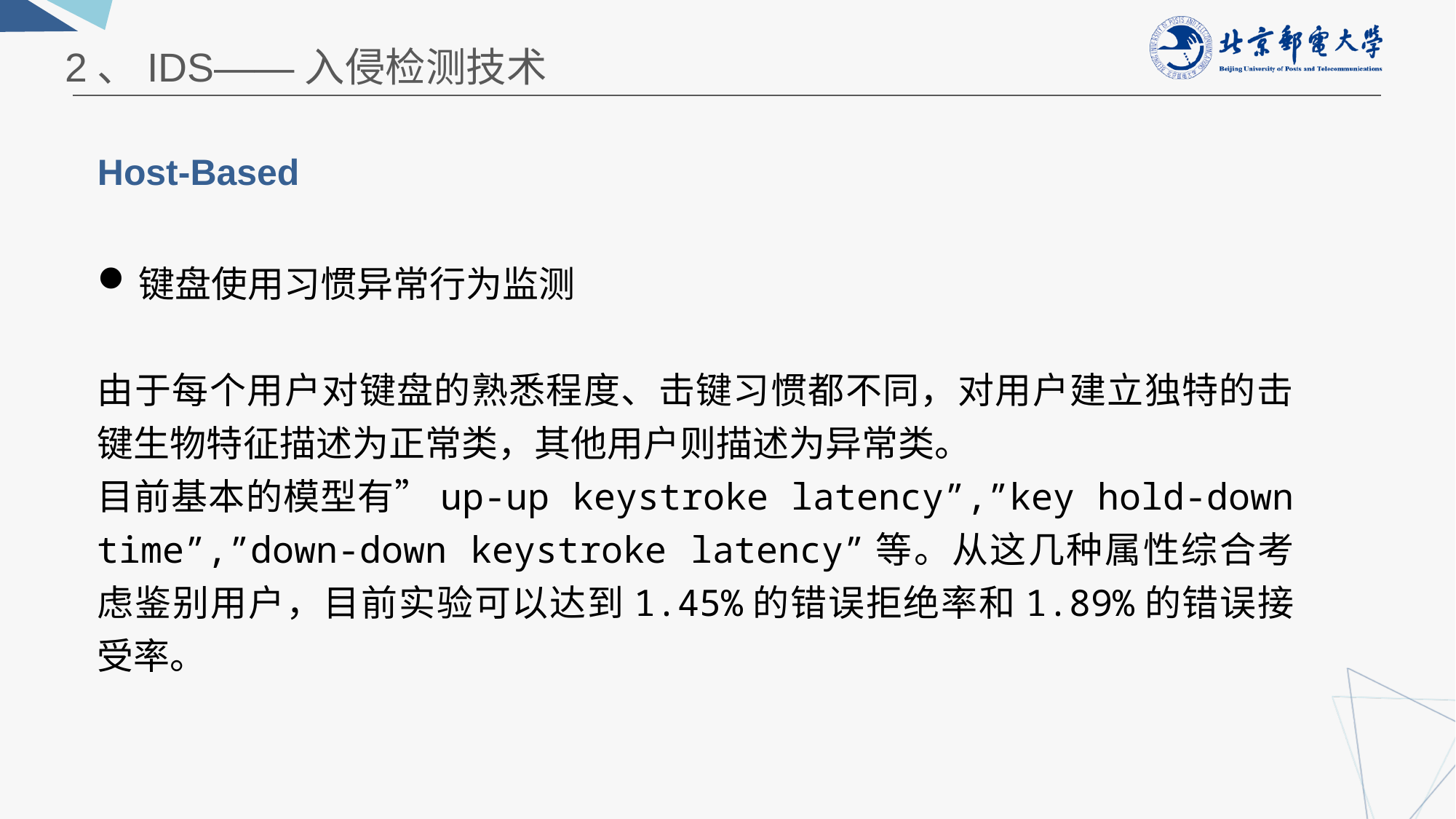

2、IDS——入侵检测技术
Host-Based
键盘使用习惯异常行为监测

由于每个用户对键盘的熟悉程度、击键习惯都不同，对用户建立独特的击键生物特征描述为正常类，其他用户则描述为异常类。
目前基本的模型有”up-up keystroke latency”,”key hold-down time”,”down-down keystroke latency”等。从这几种属性综合考虑鉴别用户，目前实验可以达到1.45%的错误拒绝率和1.89%的错误接受率。